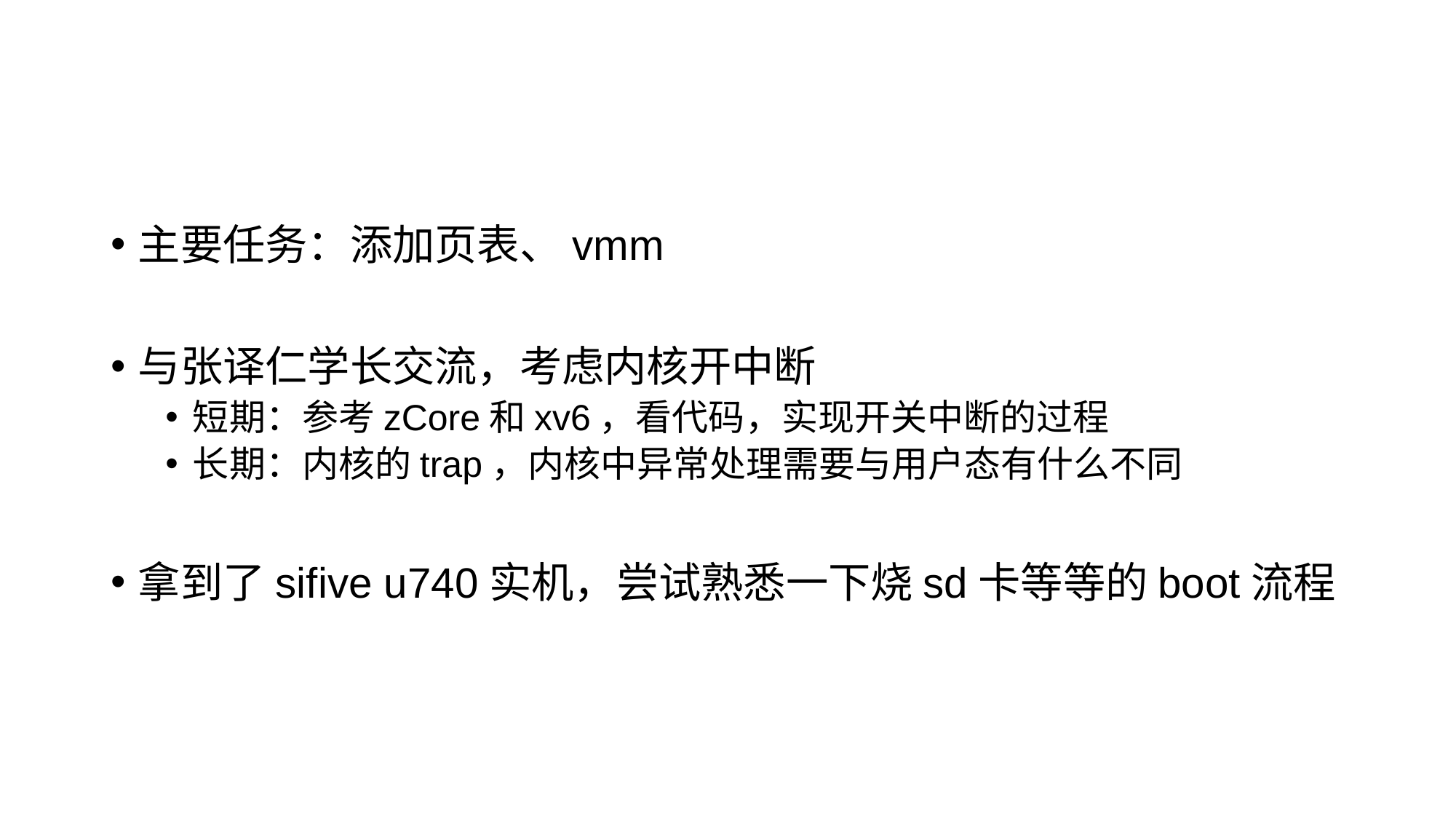

#
主要任务：添加页表、vmm

与张译仁学长交流，考虑内核开中断
短期：参考zCore和xv6，看代码，实现开关中断的过程
长期：内核的trap，内核中异常处理需要与用户态有什么不同

拿到了sifive u740实机，尝试熟悉一下烧sd卡等等的boot流程